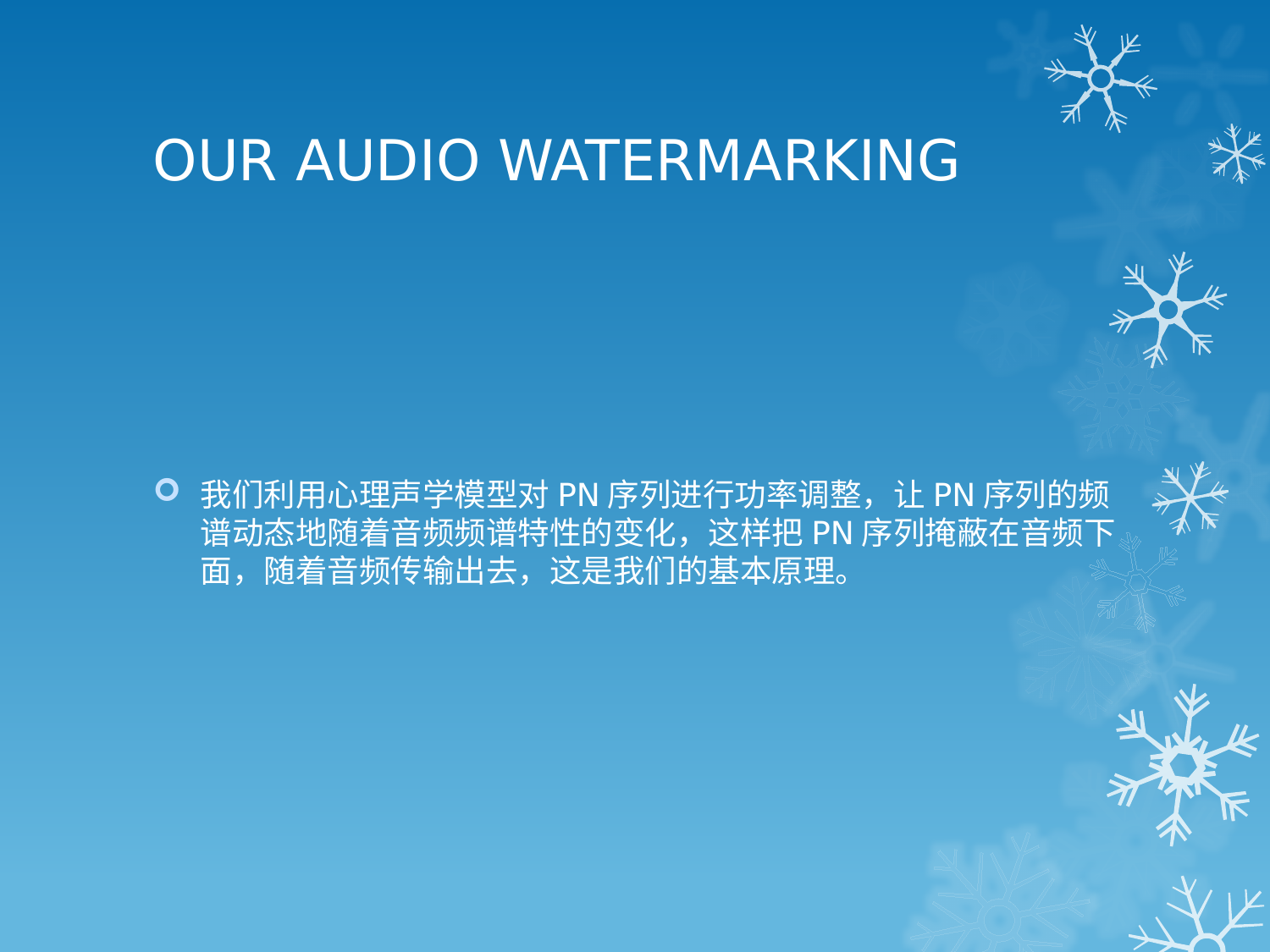

# OUR AUDIO WATERMARKING
我们利用心理声学模型对PN序列进行功率调整，让PN序列的频谱动态地随着音频频谱特性的变化，这样把PN序列掩蔽在音频下面，随着音频传输出去，这是我们的基本原理。